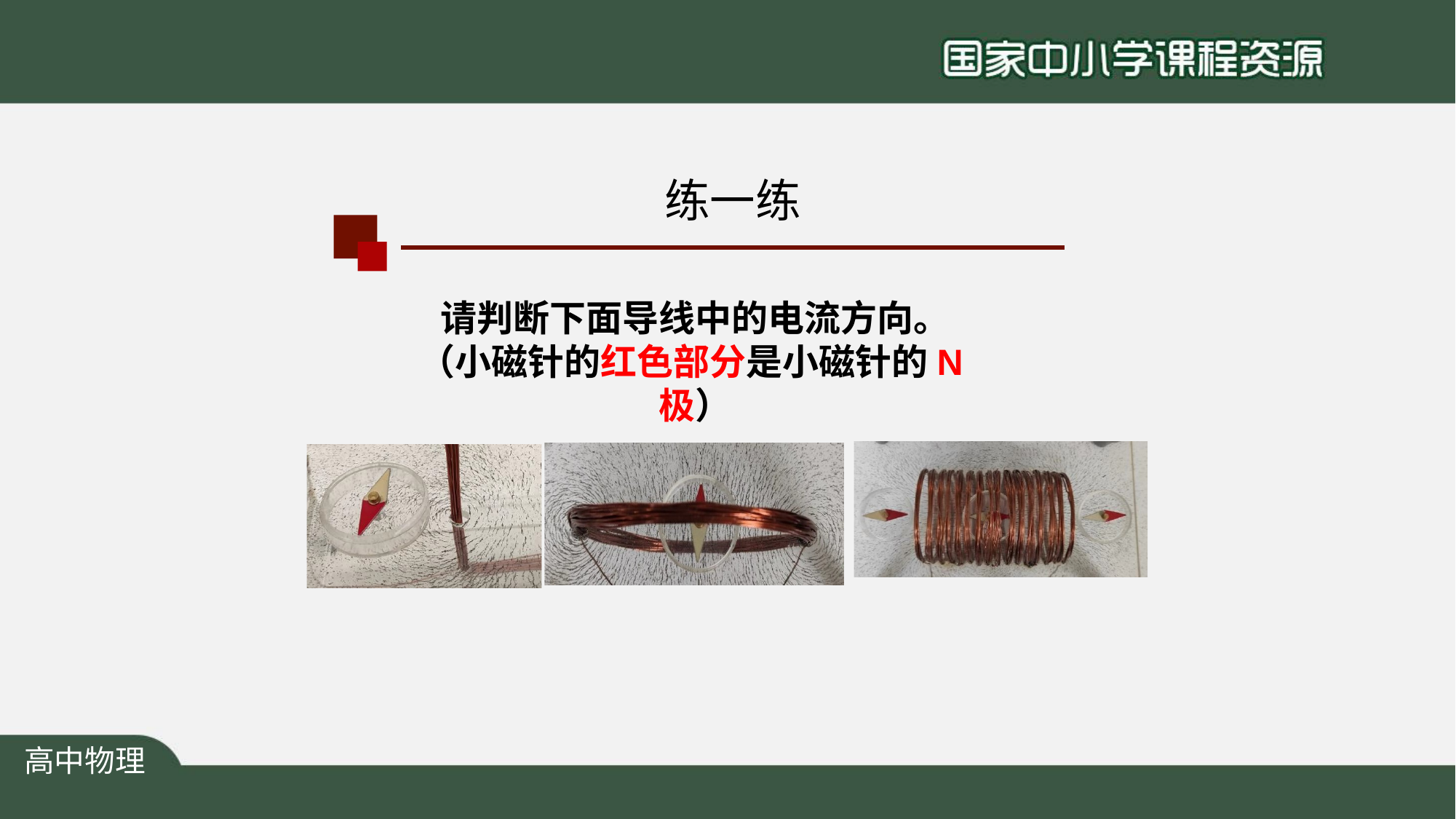

# 练一练

请判断下面导线中的电流方向。
（小磁针的红色部分是小磁针的N极）

高中物理